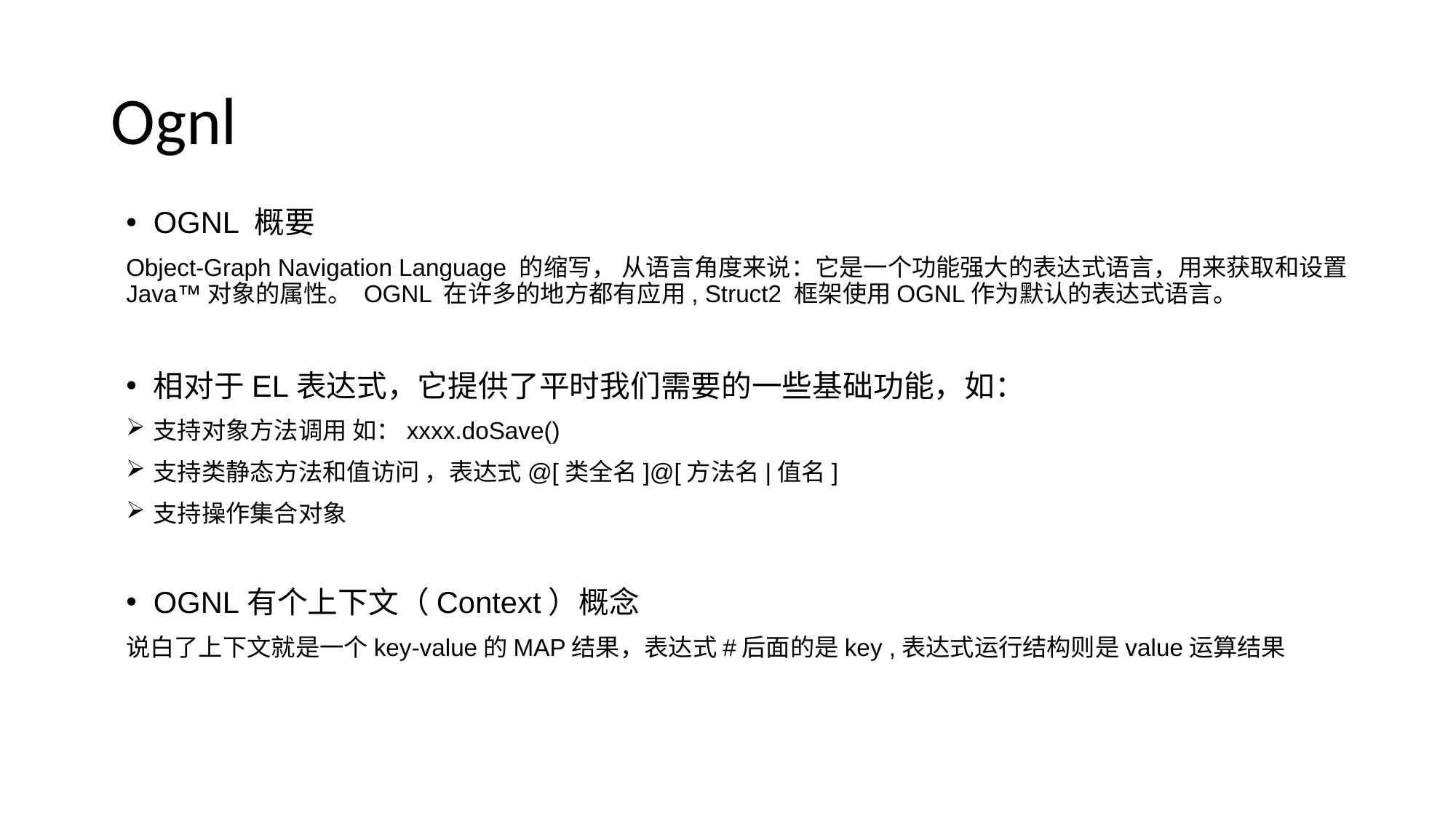

# Ognl
OGNL 概要
Object-Graph Navigation Language 的缩写， 从语言角度来说：它是一个功能强大的表达式语言，用来获取和设置 Java™对象的属性。 OGNL 在许多的地方都有应用, Struct2 框架使用OGNL作为默认的表达式语言。

相对于EL表达式，它提供了平时我们需要的一些基础功能，如：
支持对象方法调用 如：xxxx.doSave()
支持类静态方法和值访问 ，表达式@[类全名]@[方法名|值名]
支持操作集合对象

OGNL有个上下文（Context）概念
说白了上下文就是一个key-value的MAP结果，表达式#后面的是key ,表达式运行结构则是value运算结果